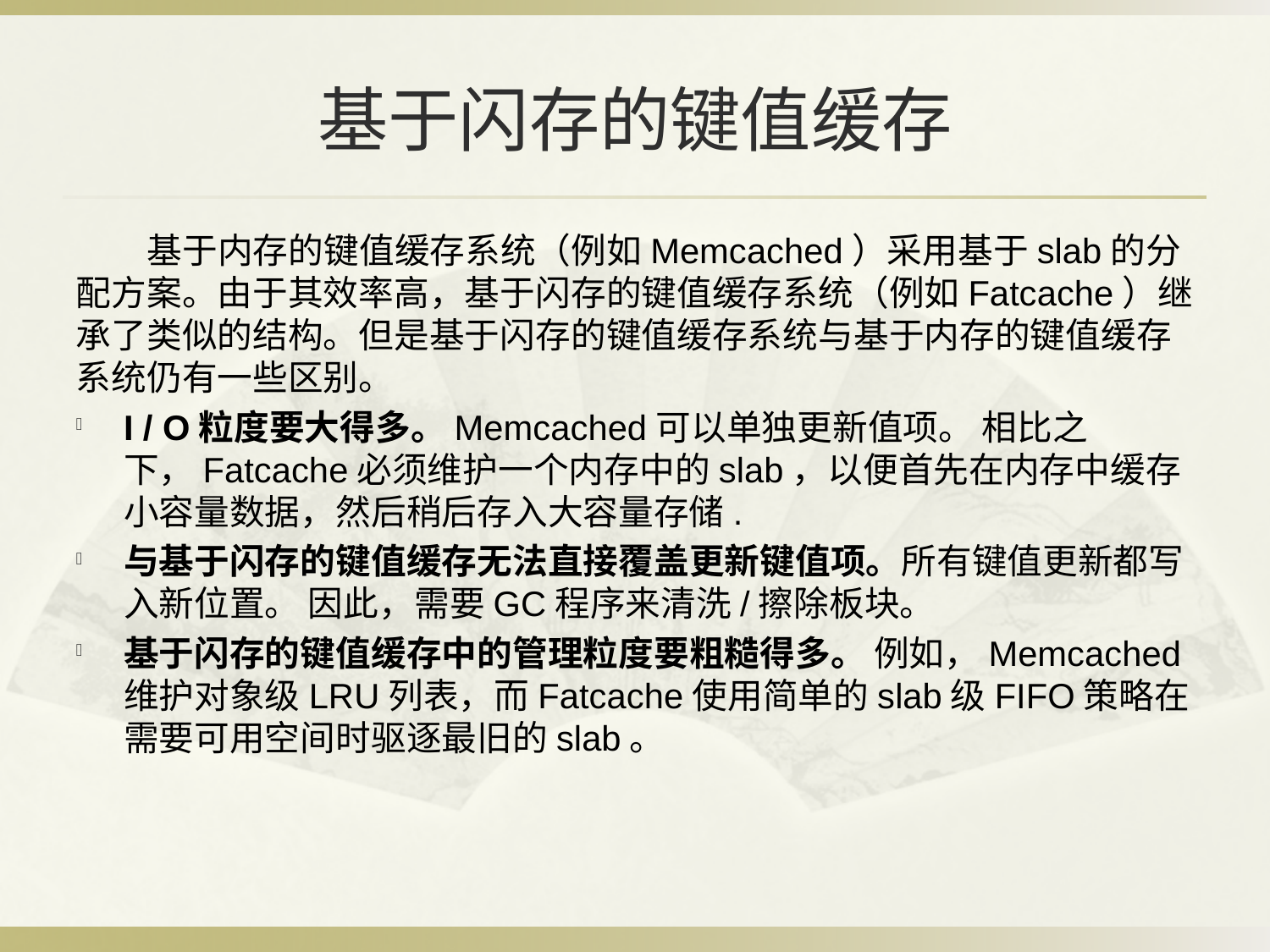

# 基于闪存的键值缓存
        基于内存的键值缓存系统（例如Memcached）采用基于slab的分配方案。由于其效率高，基于闪存的键值缓存系统（例如Fatcache）继承了类似的结构。但是基于闪存的键值缓存系统与基于内存的键值缓存系统仍有一些区别。
I / O粒度要大得多。Memcached可以单独更新值项。 相比之下，Fatcache必须维护一个内存中的slab，以便首先在内存中缓存小容量数据，然后稍后存入大容量存储.
与基于闪存的键值缓存无法直接覆盖更新键值项。所有键值更新都写入新位置。 因此，需要GC程序来清洗/擦除板块。
基于闪存的键值缓存中的管理粒度要粗糙得多。 例如，Memcached维护对象级LRU列表，而Fatcache使用简单的slab级FIFO策略在需要可用空间时驱逐最旧的slab。